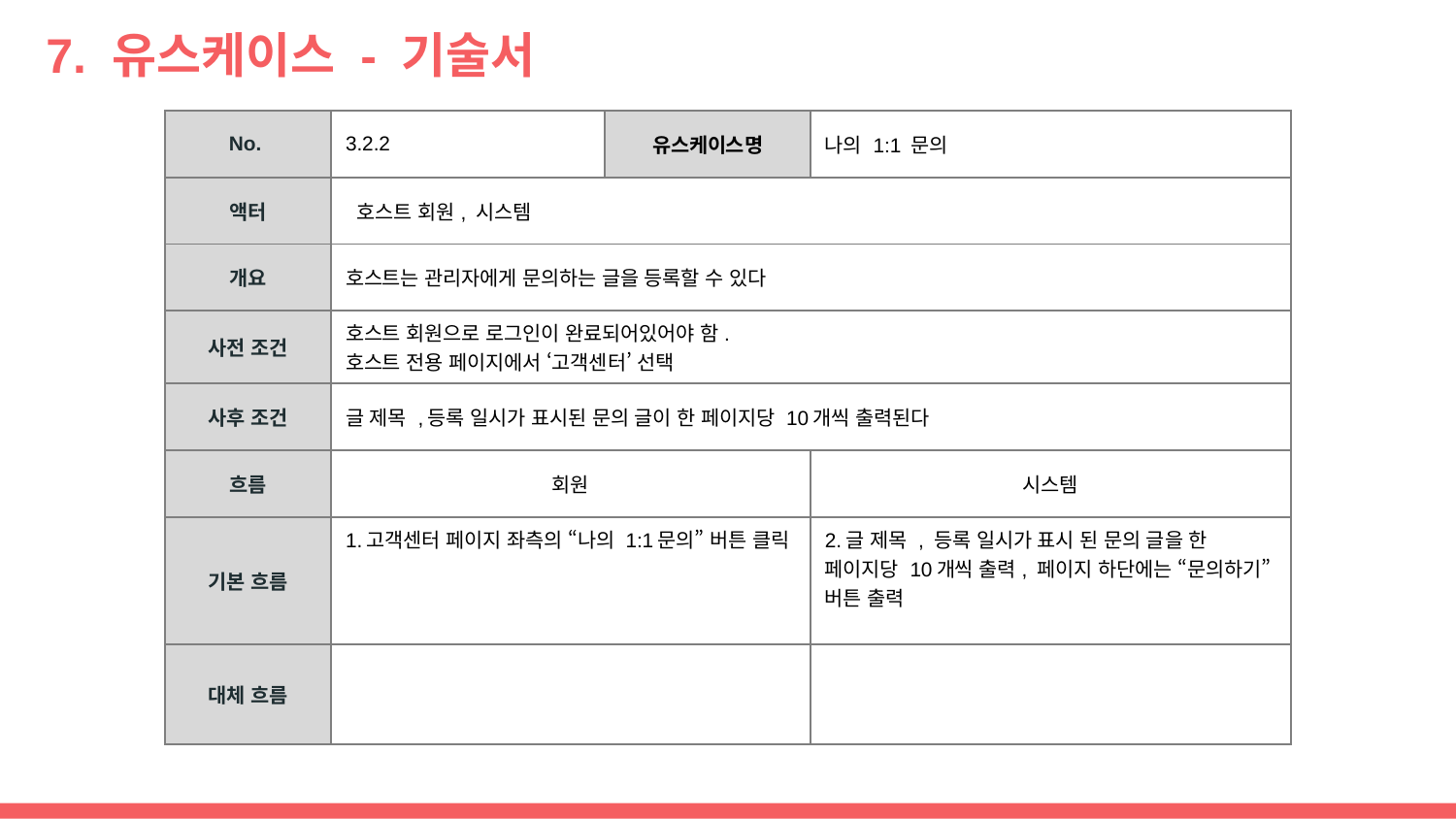

# 7. 유스케이스 - 기술서
| No. | 3.2.2 | 유스케이스명 | 나의 1:1 문의 |
| --- | --- | --- | --- |
| 액터 | 호스트 회원, 시스템 |  |  |
| 개요 | 호스트는 관리자에게 문의하는 글을 등록할 수 있다 |  |  |
| 사전 조건 | 호스트 회원으로 로그인이 완료되어있어야 함. 호스트 전용 페이지에서 ‘고객센터’ 선택 |  |  |
| 사후 조건 | 글 제목 ,등록 일시가 표시된 문의 글이 한 페이지당 10개씩 출력된다 |  |  |
| 흐름 | 회원 |  | 시스템 |
| 기본 흐름 | 1.고객센터 페이지 좌측의 “나의 1:1문의” 버튼 클릭 |  | 2.글 제목 , 등록 일시가 표시 된 문의 글을 한 페이지당 10개씩 출력, 페이지 하단에는 “문의하기” 버튼 출력 |
| 대체 흐름 |  |  |  |